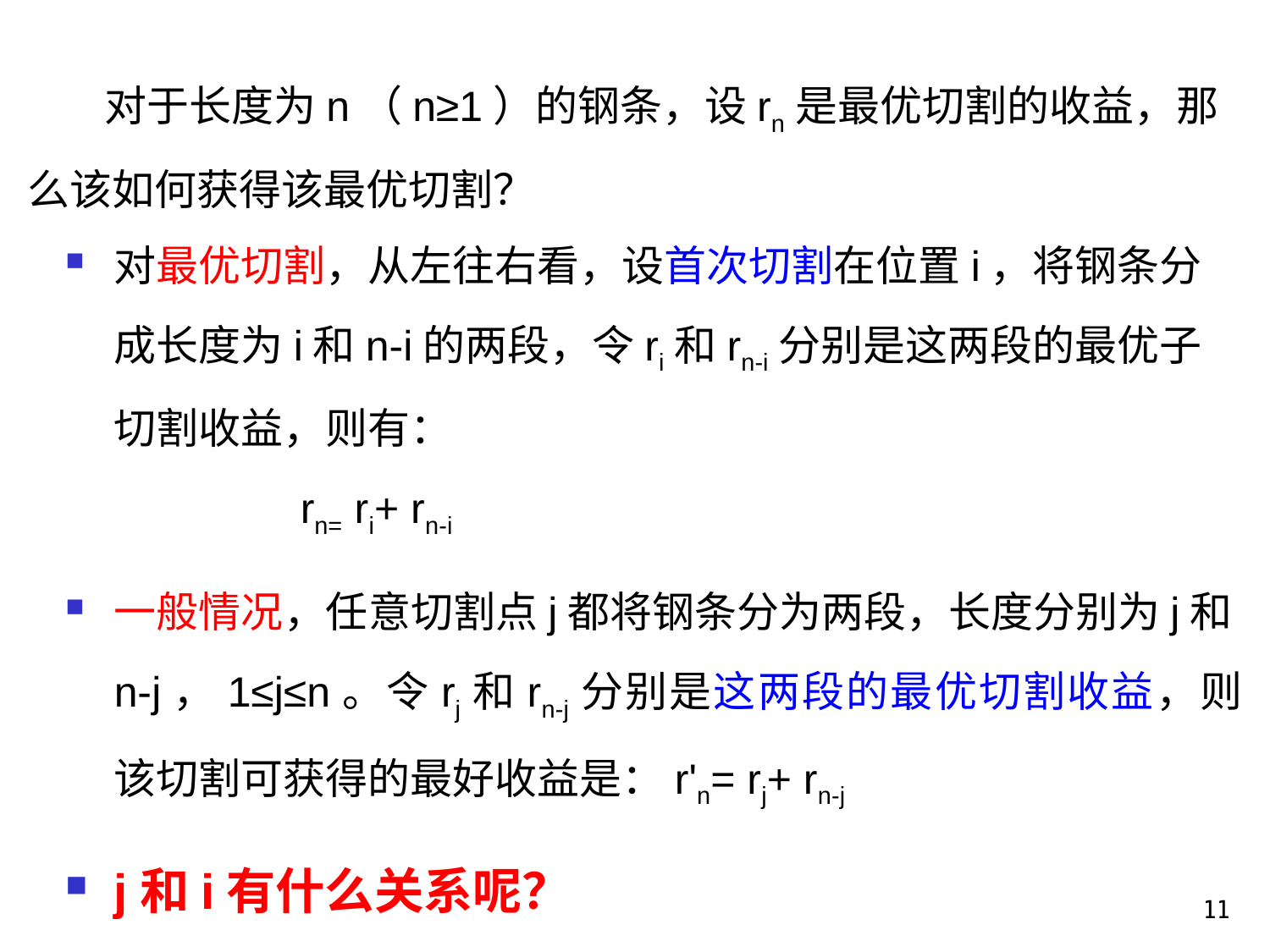

对于长度为n（n≥1）的钢条，设rn是最优切割的收益，那么该如何获得该最优切割？
对最优切割，从左往右看，设首次切割在位置i，将钢条分成长度为i和n-i的两段，令ri和rn-i分别是这两段的最优子切割收益，则有：
                       rn= ri+ rn-i
一般情况，任意切割点j都将钢条分为两段，长度分别为j和n-j，1≤j≤n。令rj和rn-j分别是这两段的最优切割收益，则该切割可获得的最好收益是：r'n= rj+ rn-j
j和i有什么关系呢？

11